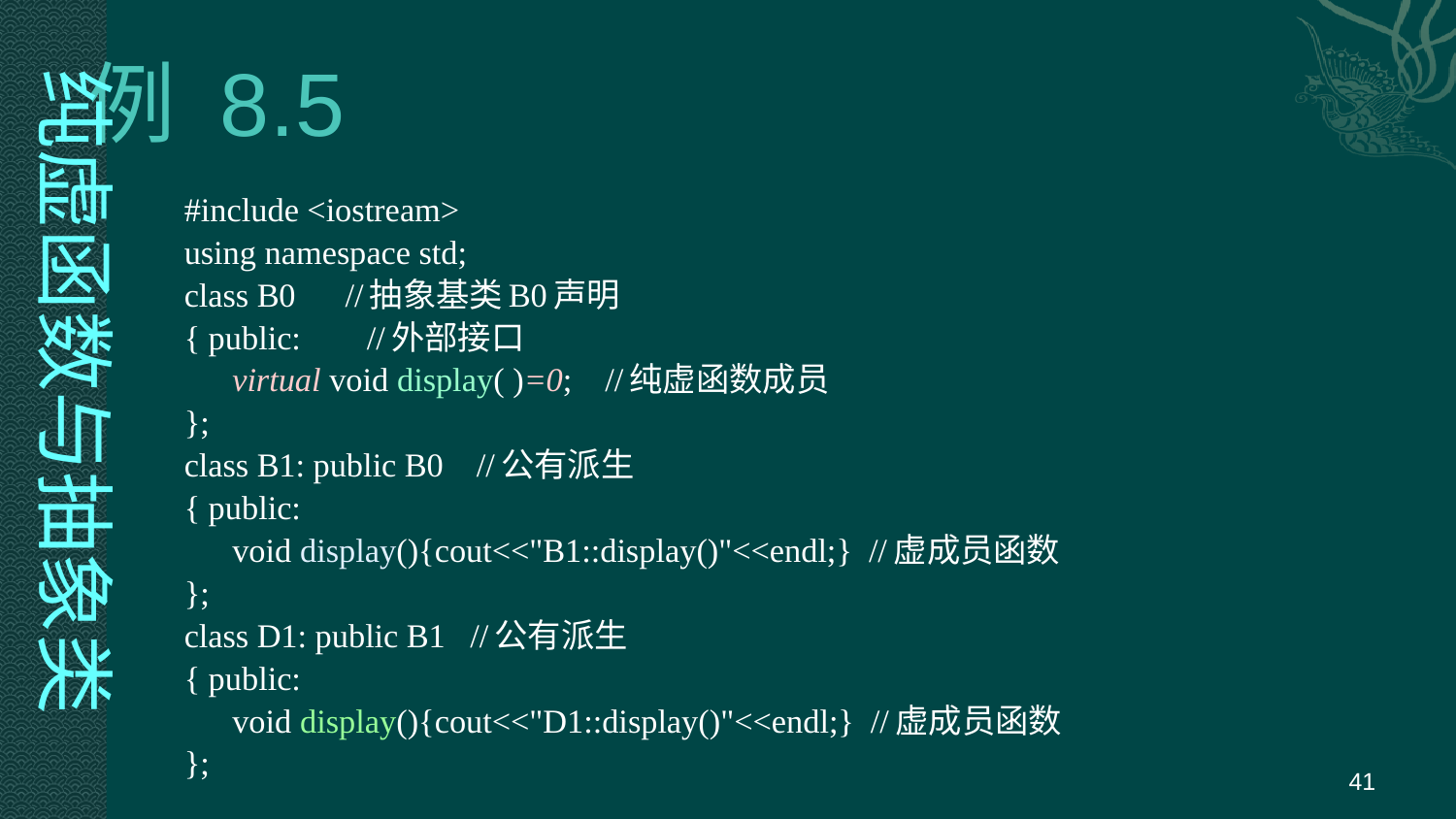

# 例 8.5
纯虚函数与抽象类
#include <iostream>
using namespace std;
class B0      //抽象基类B0声明
{ public:        //外部接口
	virtual void display( )=0;    //纯虚函数成员
};
class B1: public B0    //公有派生
{ public:
	void display(){cout<<"B1::display()"<<endl;}  //虚成员函数
};
class D1: public B1   //公有派生
{ public:
	void display(){cout<<"D1::display()"<<endl;}  //虚成员函数
};
41